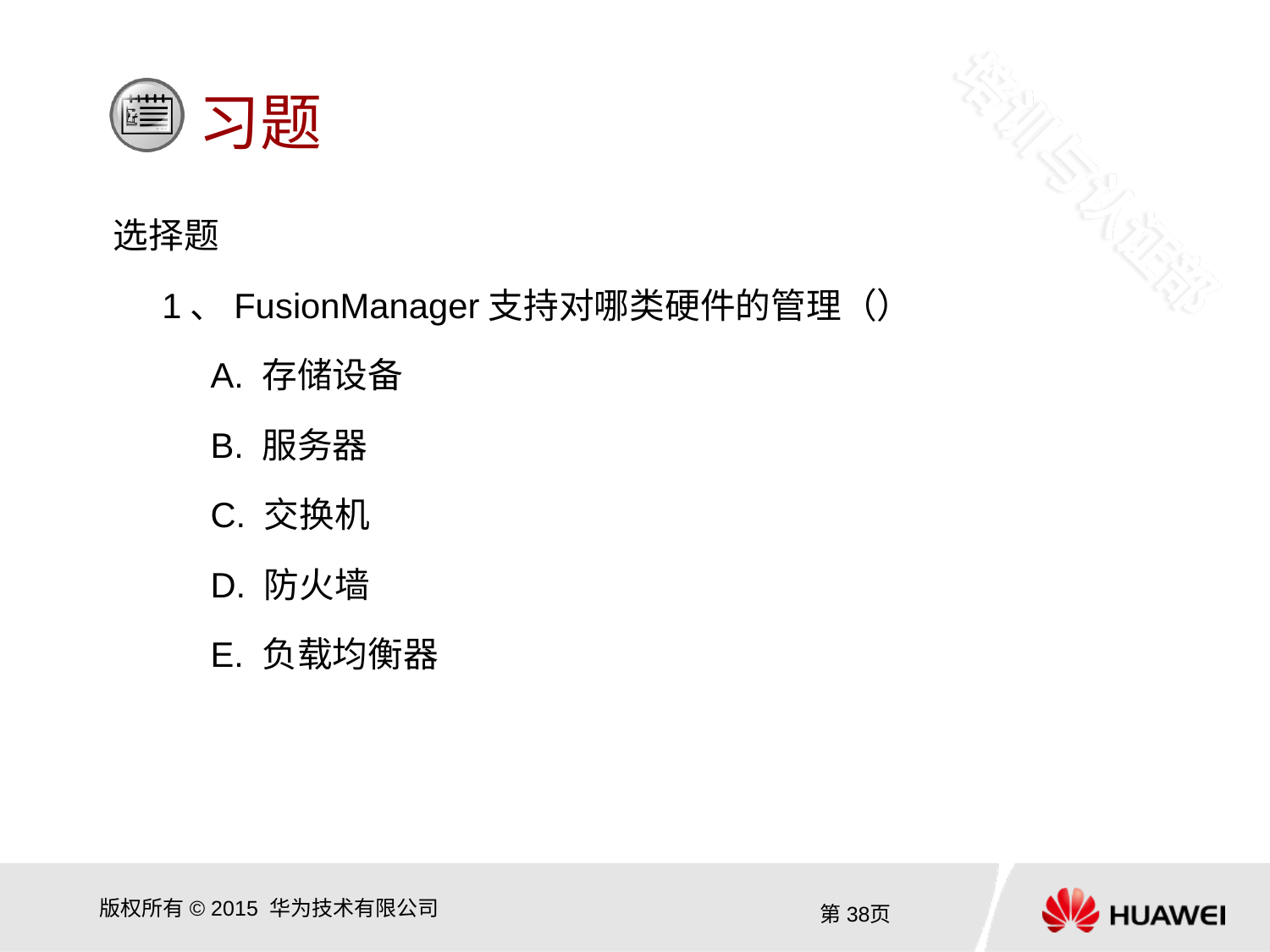

选择题
1、FusionManager支持对哪类硬件的管理（）
A. 存储设备
B. 服务器
C. 交换机
D. 防火墙
E. 负载均衡器